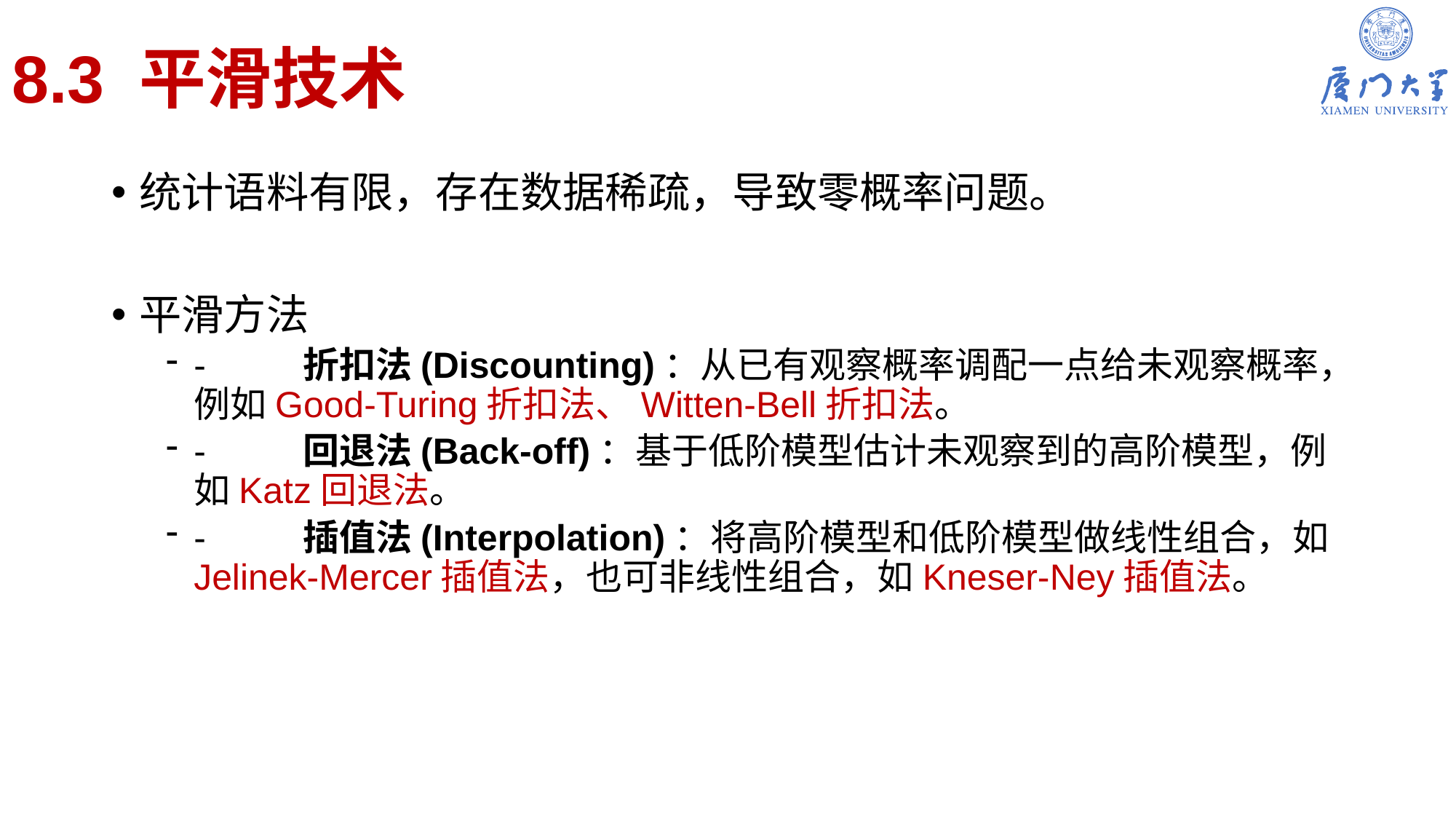

# 8.3 平滑技术
统计语料有限，存在数据稀疏，导致零概率问题。

平滑方法
-	折扣法(Discounting)：从已有观察概率调配一点给未观察概率，例如Good-Turing折扣法、Witten-Bell折扣法。
-	回退法(Back-off)：基于低阶模型估计未观察到的高阶模型，例如Katz回退法。
-	插值法(Interpolation)：将高阶模型和低阶模型做线性组合，如Jelinek-Mercer插值法，也可非线性组合，如Kneser-Ney插值法。